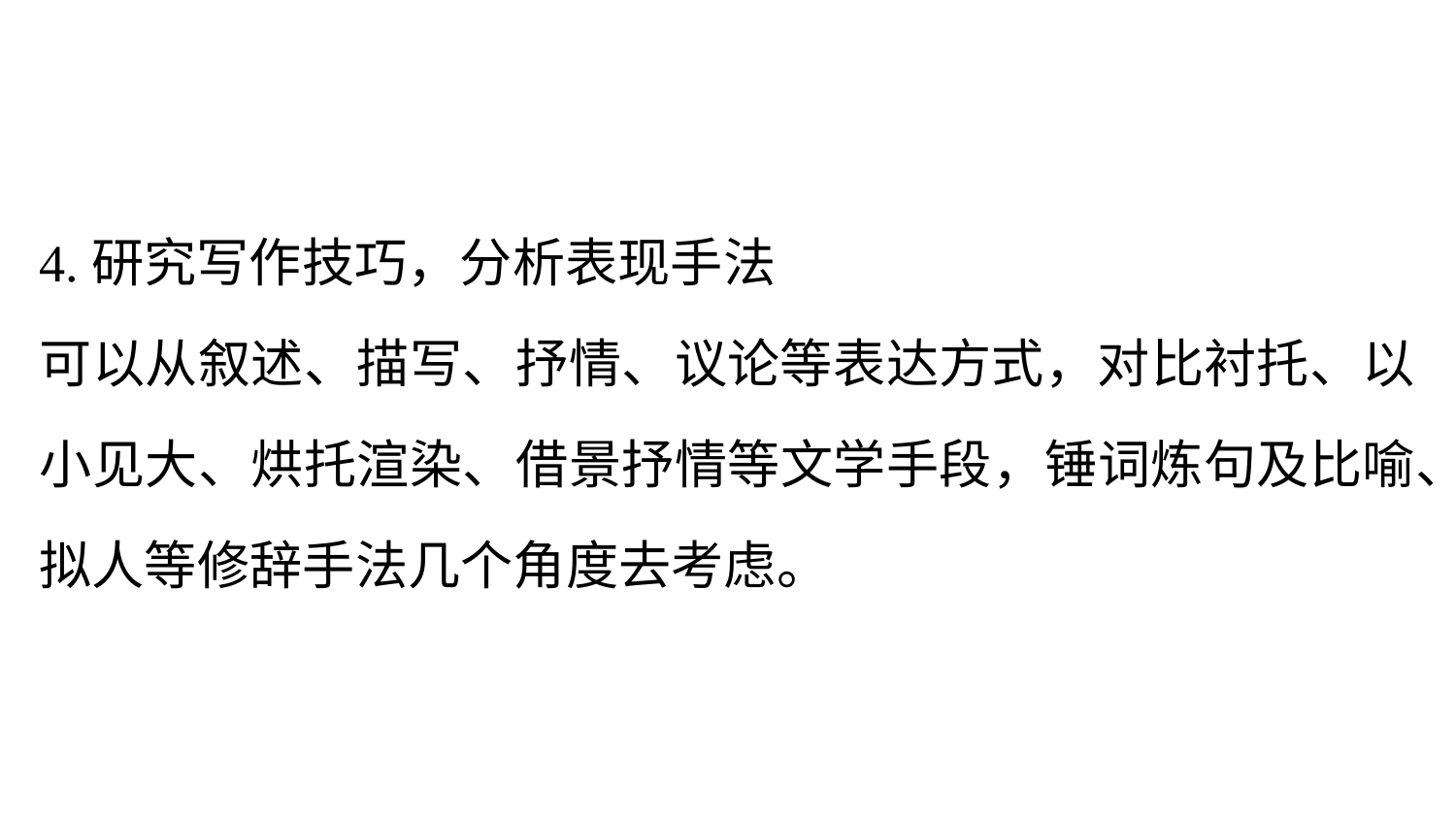

4.研究写作技巧，分析表现手法
可以从叙述、描写、抒情、议论等表达方式，对比衬托、以小见大、烘托渲染、借景抒情等文学手段，锤词炼句及比喻、拟人等修辞手法几个角度去考虑。